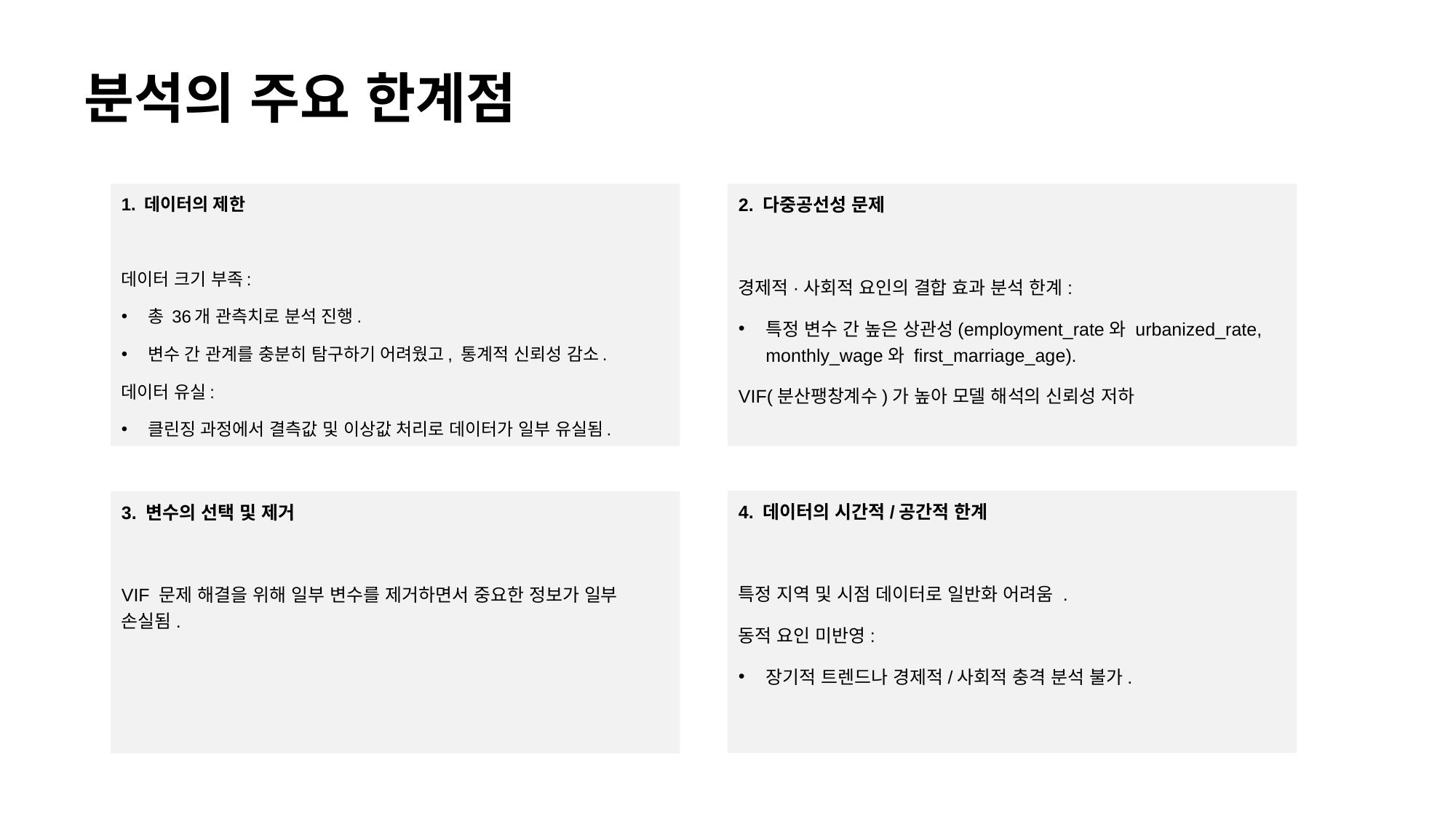

# 분석의 주요 한계점
1. 데이터의 제한

데이터 크기 부족:
총 36개 관측치로 분석 진행.
변수 간 관계를 충분히 탐구하기 어려웠고, 통계적 신뢰성 감소.
데이터 유실:
클린징 과정에서 결측값 및 이상값 처리로 데이터가 일부 유실됨.
2. 다중공선성 문제

경제적·사회적 요인의 결합 효과 분석 한계:
특정 변수 간 높은 상관성(employment_rate와 urbanized_rate, monthly_wage와 first_marriage_age).
VIF(분산팽창계수)가 높아 모델 해석의 신뢰성 저하
4. 데이터의 시간적/공간적 한계

특정 지역 및 시점 데이터로 일반화 어려움 .
동적 요인 미반영:
장기적 트렌드나 경제적/사회적 충격 분석 불가.
3. 변수의 선택 및 제거

VIF 문제 해결을 위해 일부 변수를 제거하면서 중요한 정보가 일부 손실됨.